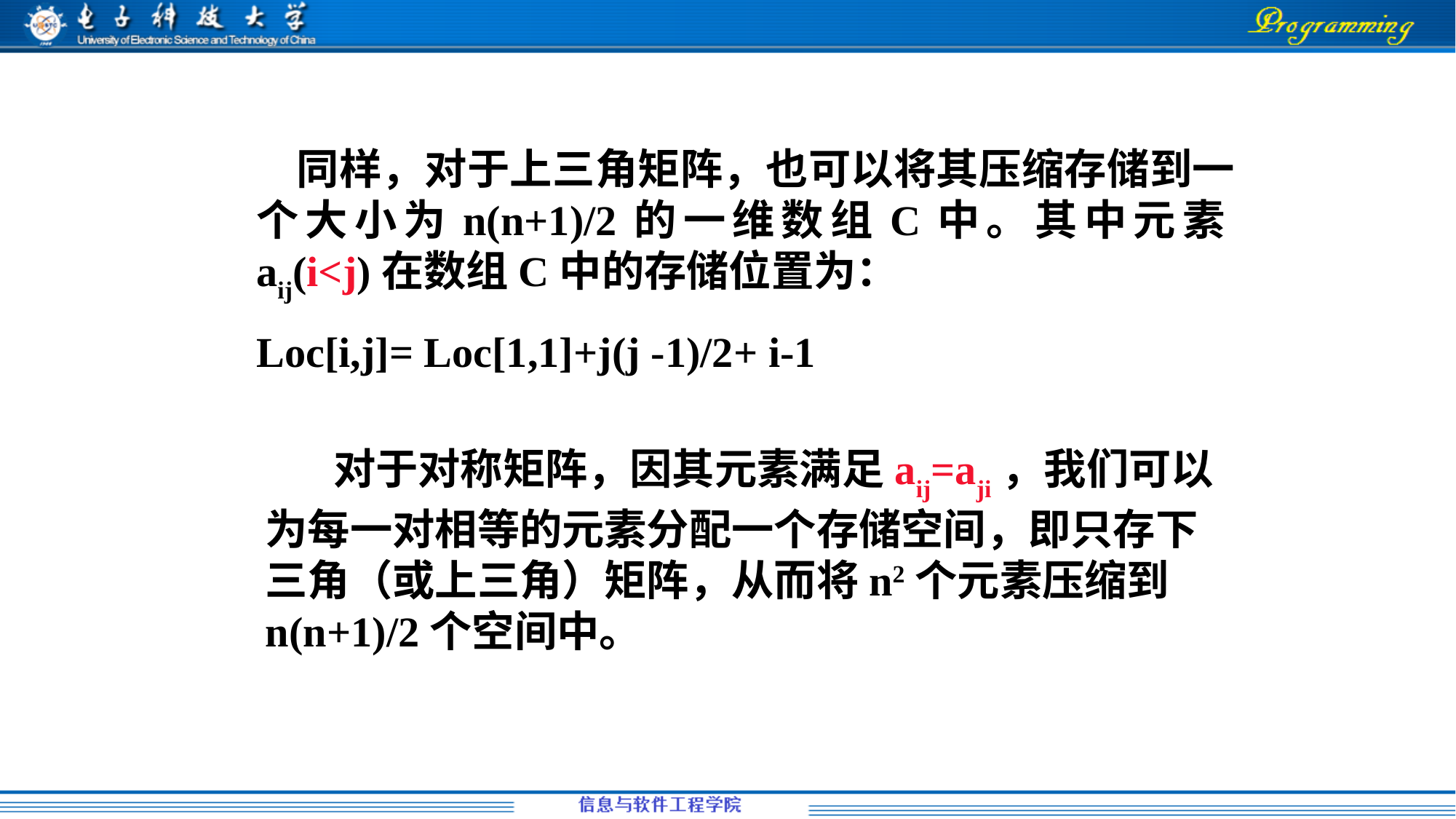

同样，对于上三角矩阵，也可以将其压缩存储到一个大小为n(n+1)/2的一维数组C中。其中元素aij(i<j)在数组C中的存储位置为：
Loc[i,j]= Loc[1,1]+j(j -1)/2+ i-1
      对于对称矩阵，因其元素满足aij=aji，我们可以为每一对相等的元素分配一个存储空间，即只存下三角（或上三角）矩阵，从而将n2个元素压缩到n(n+1)/2个空间中。